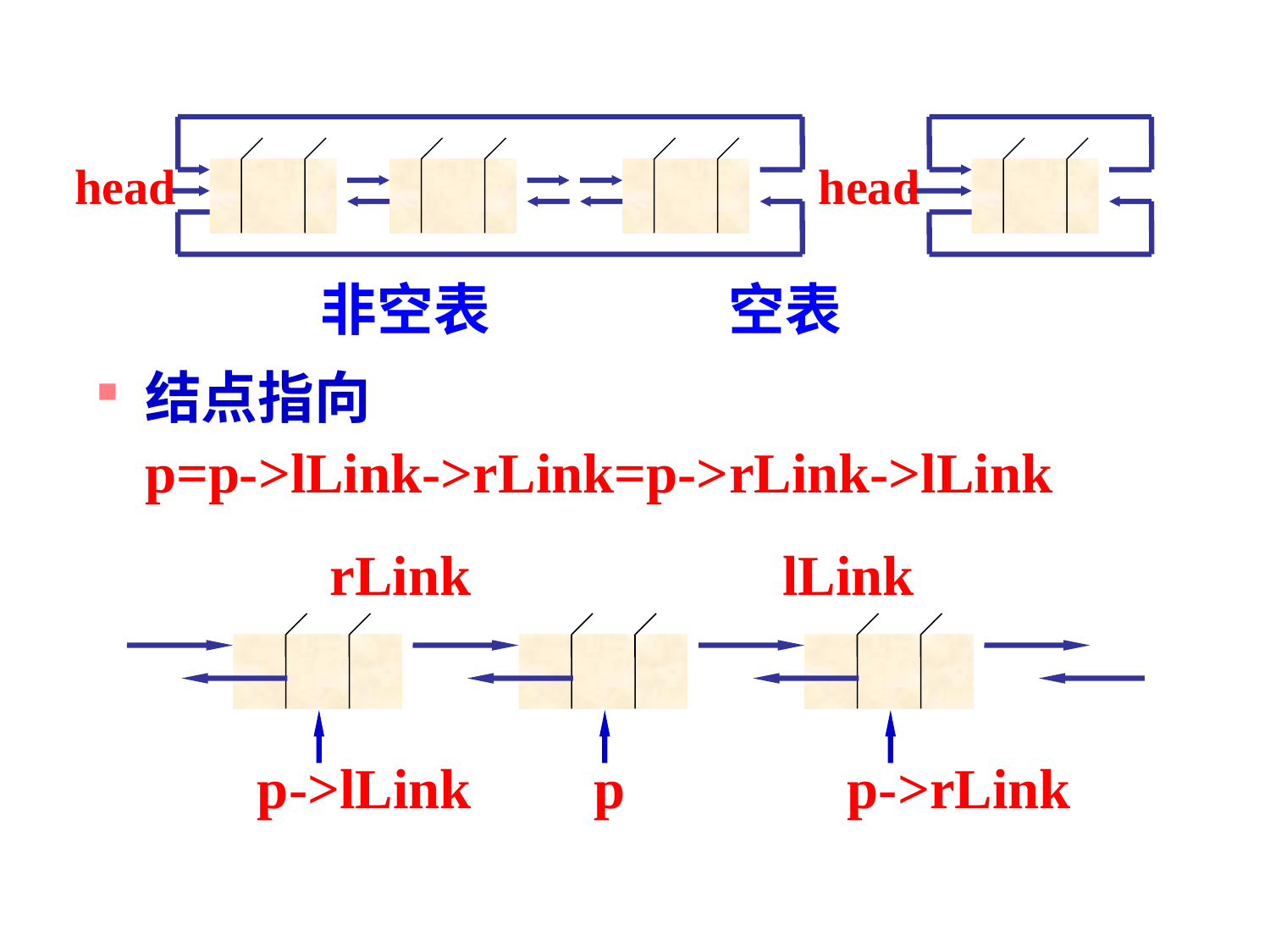

head
head

非空表	            空表
结点指向
p=p->lLink->rLink=p->rLink->lLink
rLink
lLink

p->lLink
p
p->rLink
175